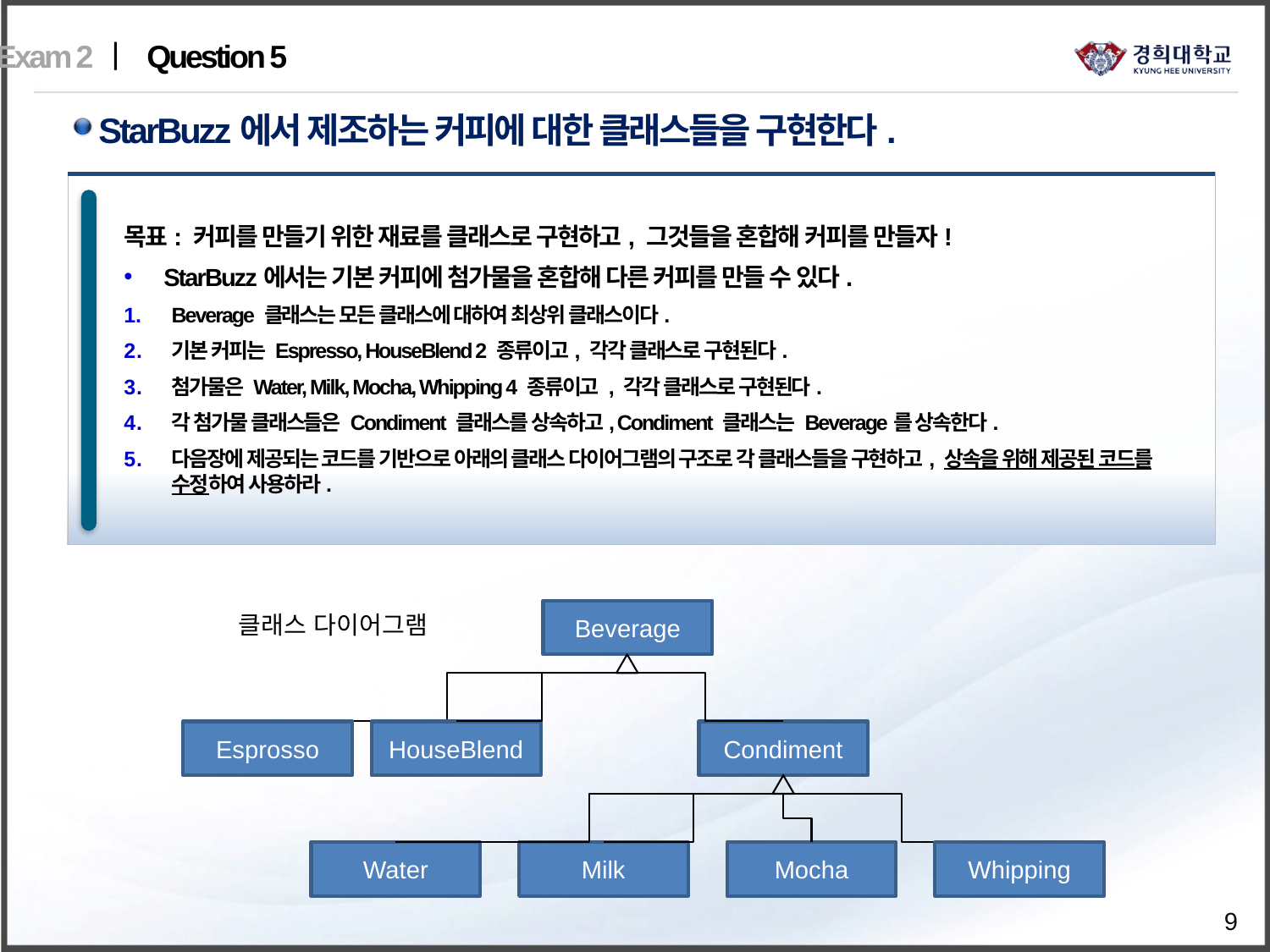

Exam 2ㅣ Question 5
StarBuzz에서 제조하는 커피에 대한 클래스들을 구현한다.

목표: 커피를 만들기 위한 재료를 클래스로 구현하고, 그것들을 혼합해 커피를 만들자!
StarBuzz에서는 기본 커피에 첨가물을 혼합해 다른 커피를 만들 수 있다.
Beverage 클래스는 모든 클래스에 대하여 최상위 클래스이다.
기본 커피는 Espresso, HouseBlend 2 종류이고, 각각 클래스로 구현된다.
첨가물은 Water, Milk, Mocha, Whipping 4 종류이고 , 각각 클래스로 구현된다.
각 첨가물 클래스들은 Condiment 클래스를 상속하고, Condiment 클래스는 Beverage를 상속한다.
다음장에 제공되는 코드를 기반으로 아래의 클래스 다이어그램의 구조로 각 클래스들을 구현하고, 상속을 위해 제공된 코드를 수정하여 사용하라.
Beverage

Esprosso
HouseBlend
Condiment

Water
Milk
Mocha
Whipping
클래스 다이어그램
9